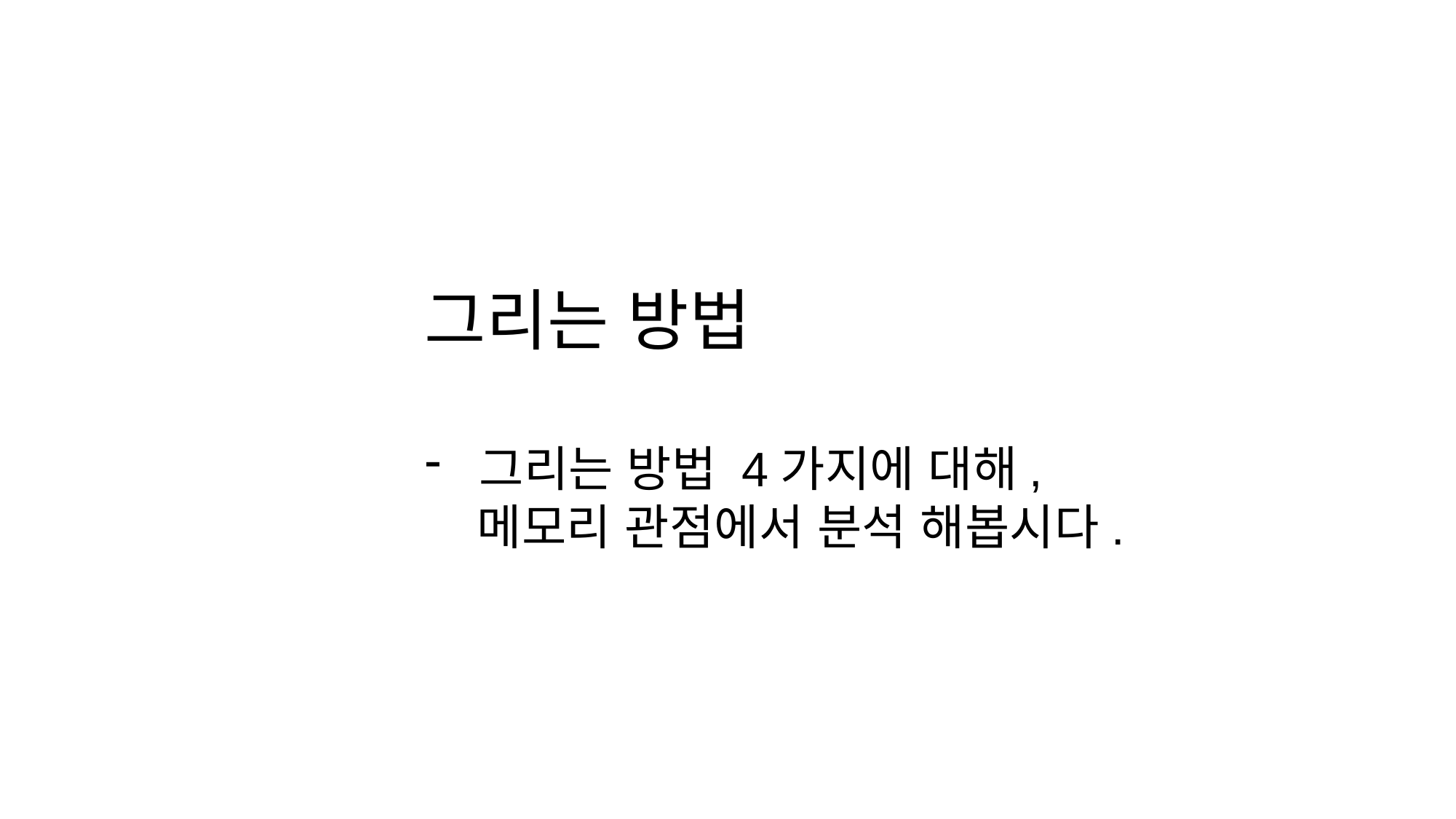

그리는 방법

그리는 방법 4가지에 대해,
   메모리 관점에서 분석 해봅시다.